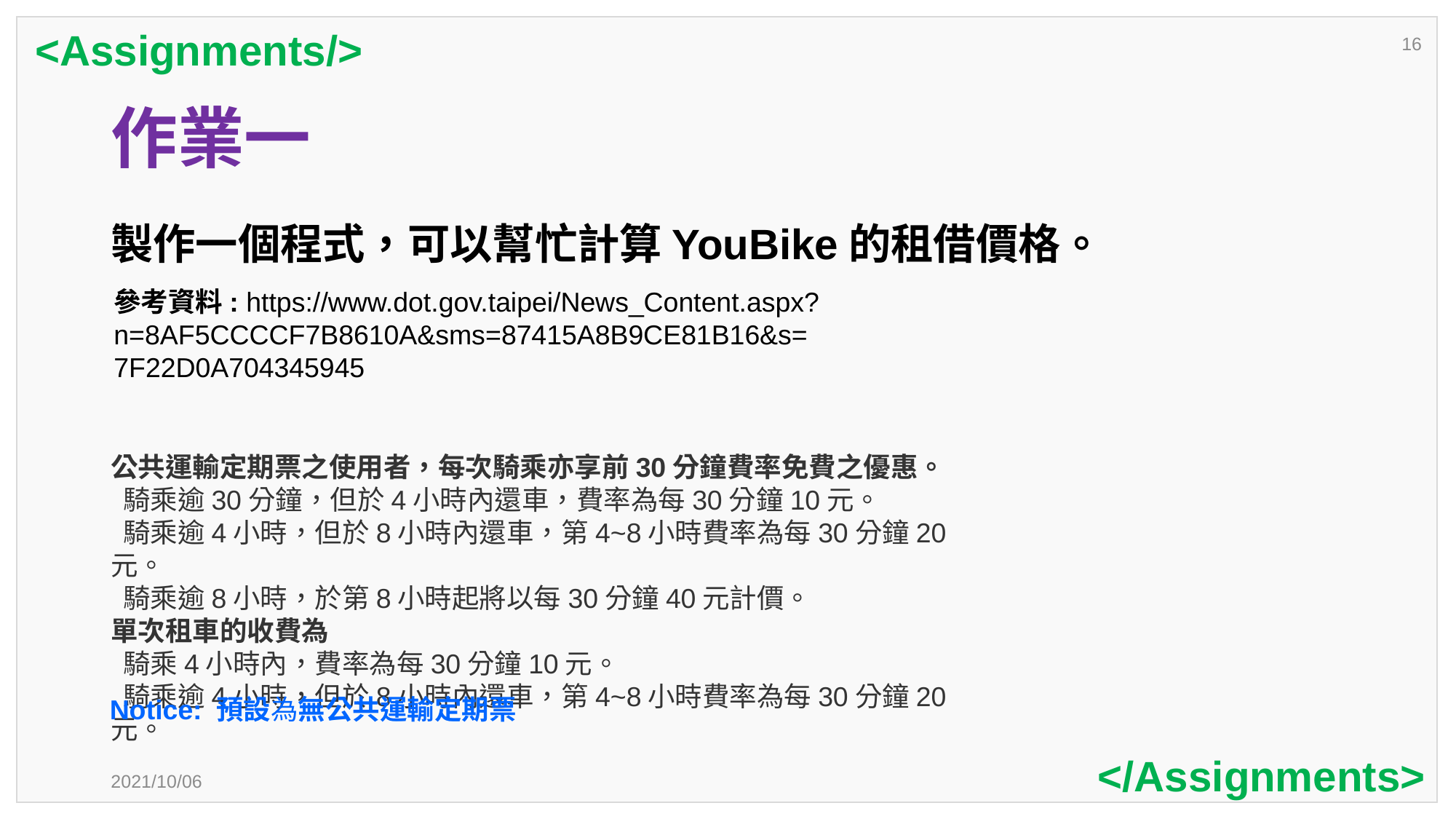

<Assignments/>
16
# 作業一
製作一個程式，可以幫忙計算YouBike的租借價格。
參考資料: https://www.dot.gov.taipei/News_Content.aspx?n=8AF5CCCCF7B8610A&sms=87415A8B9CE81B16&s=7F22D0A704345945
公共運輸定期票之使用者，每次騎乘亦享前30分鐘費率免費之優惠。
  騎乘逾30分鐘，但於4小時內還車，費率為每30分鐘10元。
  騎乘逾4小時，但於8小時內還車，第4~8小時費率為每30分鐘20元。
  騎乘逾8小時，於第8小時起將以每30分鐘40元計價。
單次租車的收費為
  騎乘4小時內，費率為每30分鐘10元。
  騎乘逾4小時，但於8小時內還車，第4~8小時費率為每30分鐘20元。
Notice: 預設為無公共運輸定期票
</Assignments>
2021/10/06